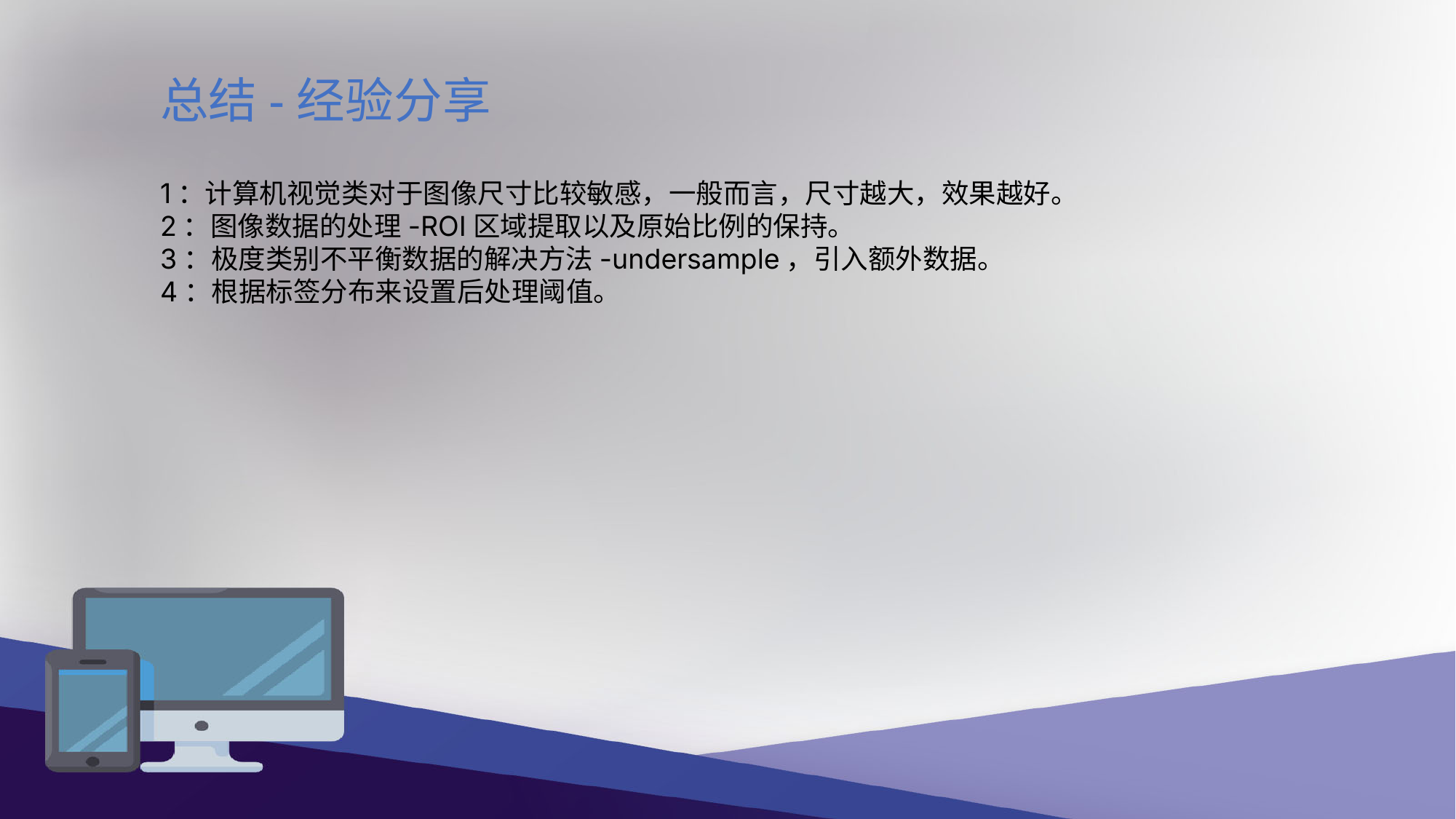

总结-经验分享
1：计算机视觉类对于图像尺寸比较敏感，一般而言，尺寸越大，效果越好。
2：图像数据的处理-ROI区域提取以及原始比例的保持。
3：极度类别不平衡数据的解决方法-undersample，引入额外数据。
4：根据标签分布来设置后处理阈值。